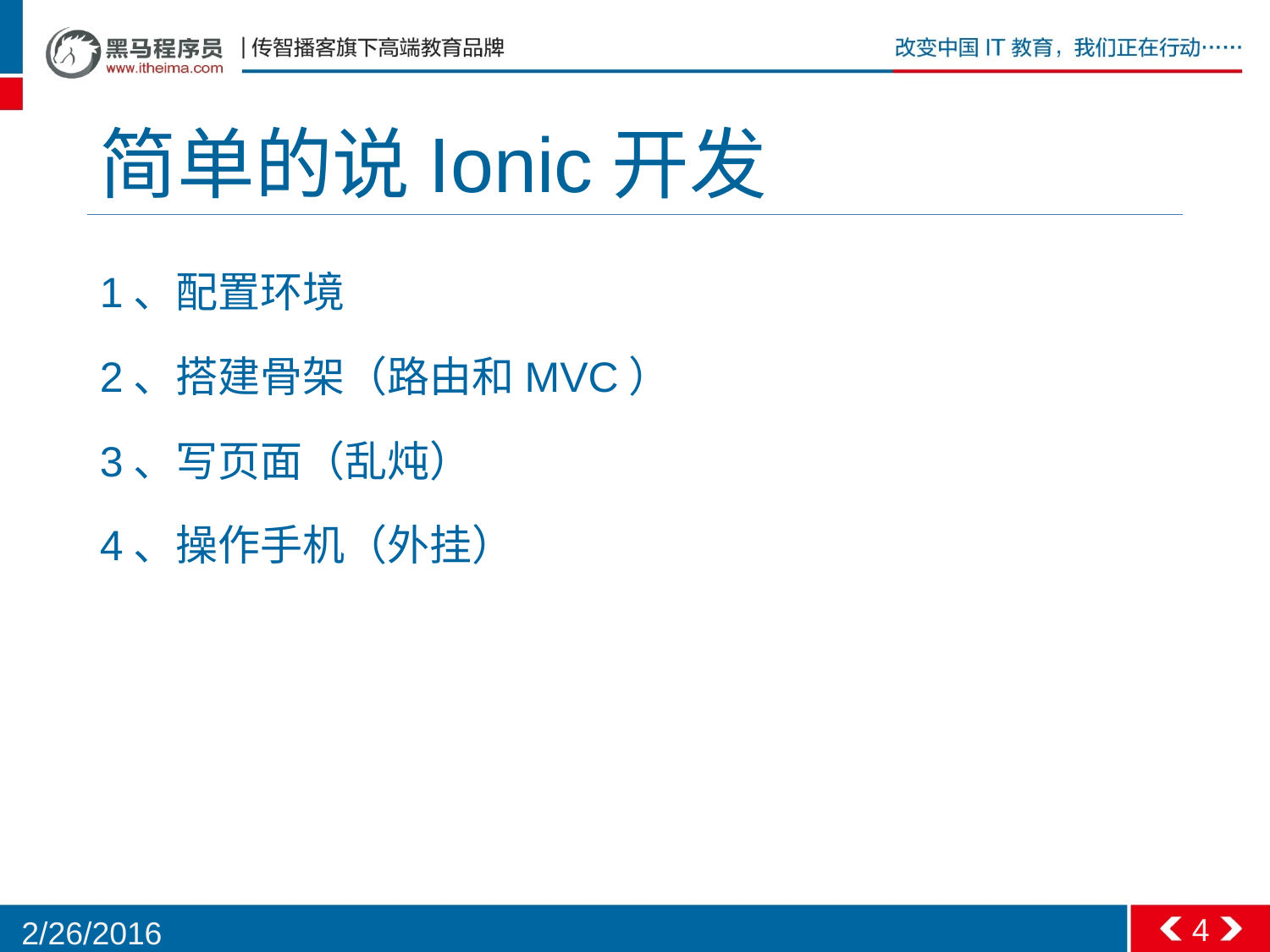

# 简单的说Ionic开发
1、配置环境
2、搭建骨架（路由和MVC）
3、写页面（乱炖）
4、操作手机（外挂）
4

2/26/2016